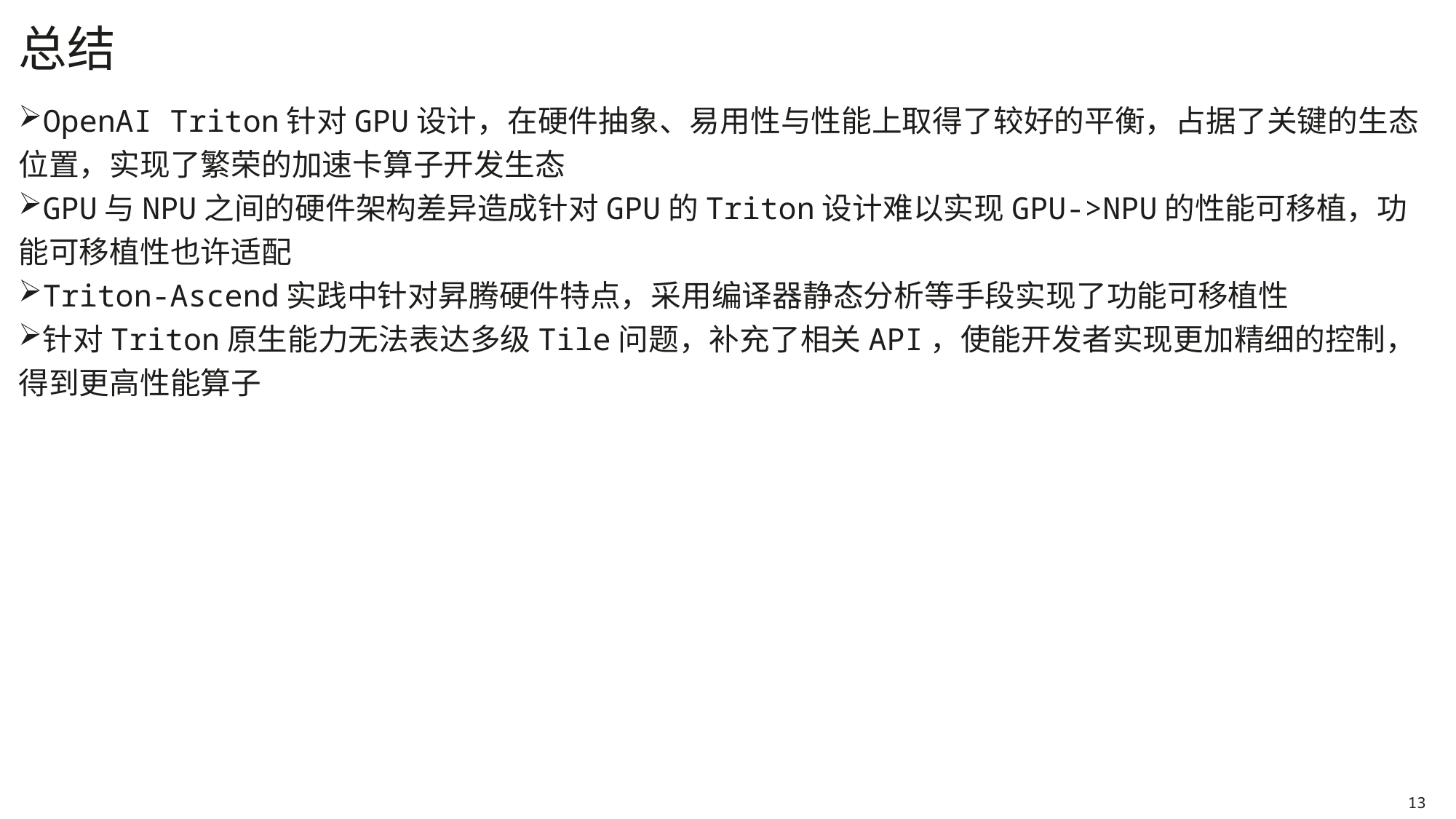

总结
OpenAI Triton针对GPU设计，在硬件抽象、易用性与性能上取得了较好的平衡，占据了关键的生态位置，实现了繁荣的加速卡算子开发生态
GPU与NPU之间的硬件架构差异造成针对GPU的Triton设计难以实现GPU->NPU的性能可移植，功能可移植性也许适配
Triton-Ascend实践中针对昇腾硬件特点，采用编译器静态分析等手段实现了功能可移植性
针对Triton原生能力无法表达多级Tile问题，补充了相关API，使能开发者实现更加精细的控制，得到更高性能算子
13